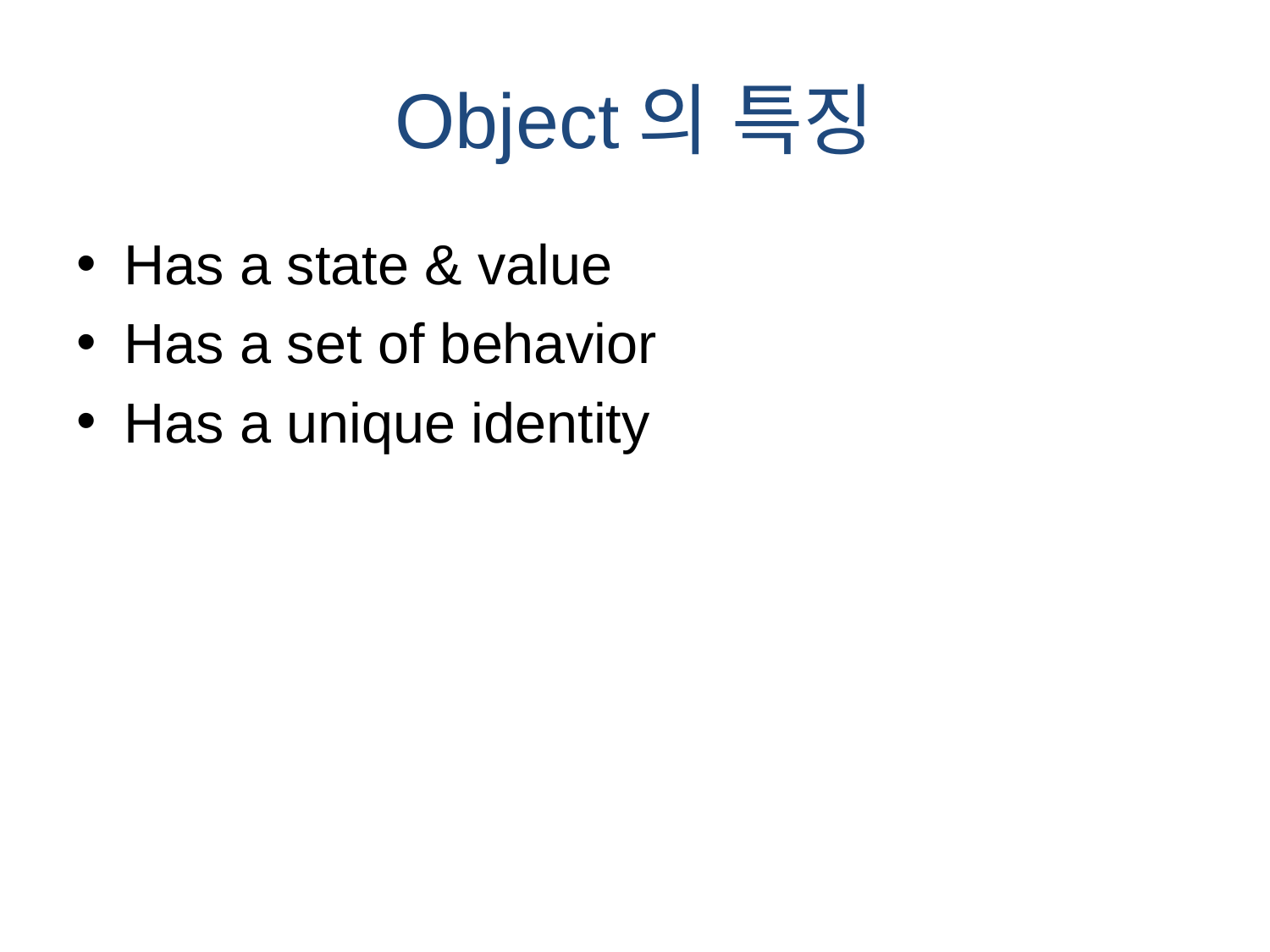

# Object의 특징
Has a state & value
Has a set of behavior
Has a unique identity